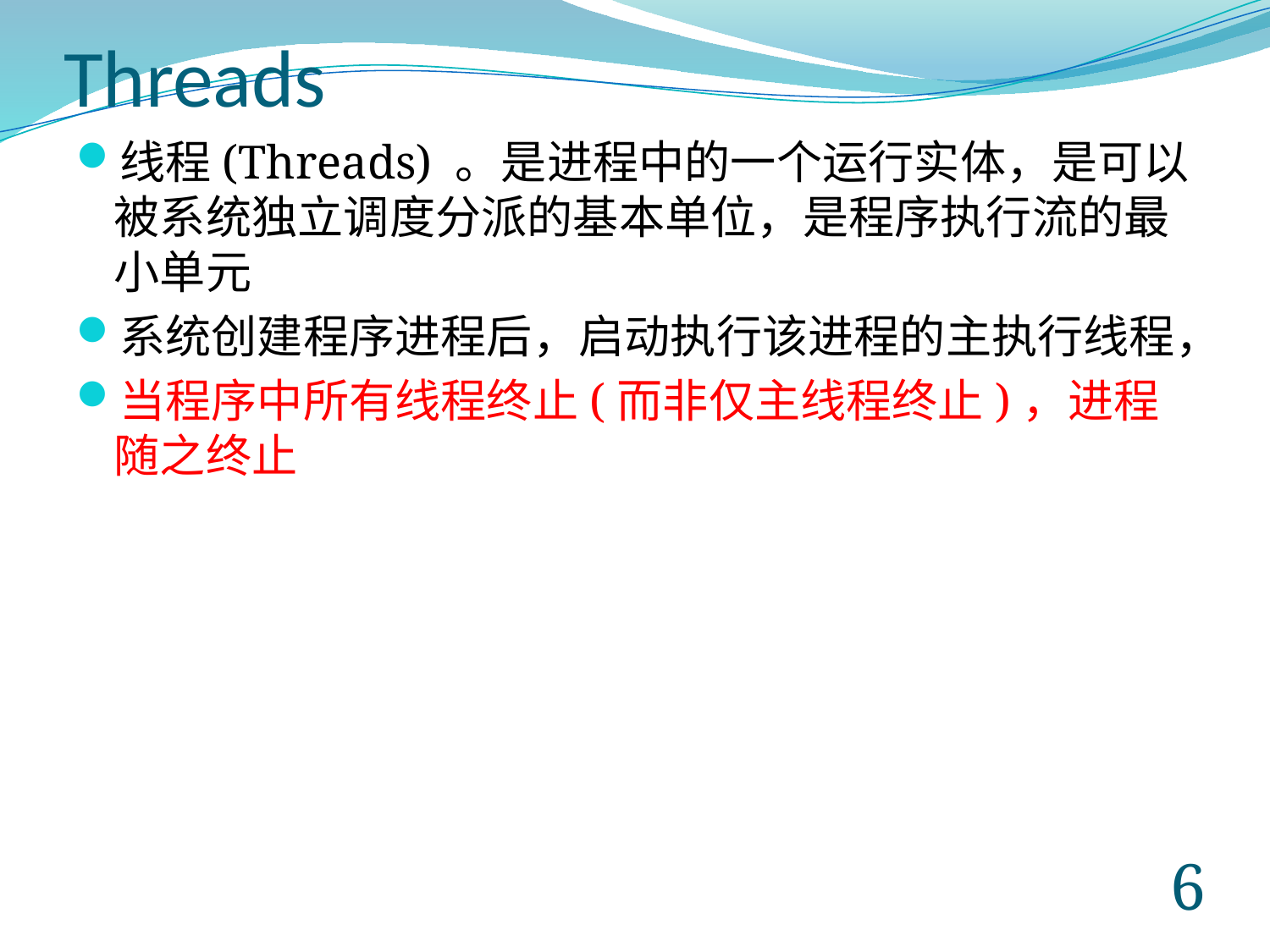

# Threads
线程(Threads) 。是进程中的一个运行实体，是可以被系统独立调度分派的基本单位，是程序执行流的最小单元
系统创建程序进程后，启动执行该进程的主执行线程，
当程序中所有线程终止(而非仅主线程终止)，进程随之终止
6